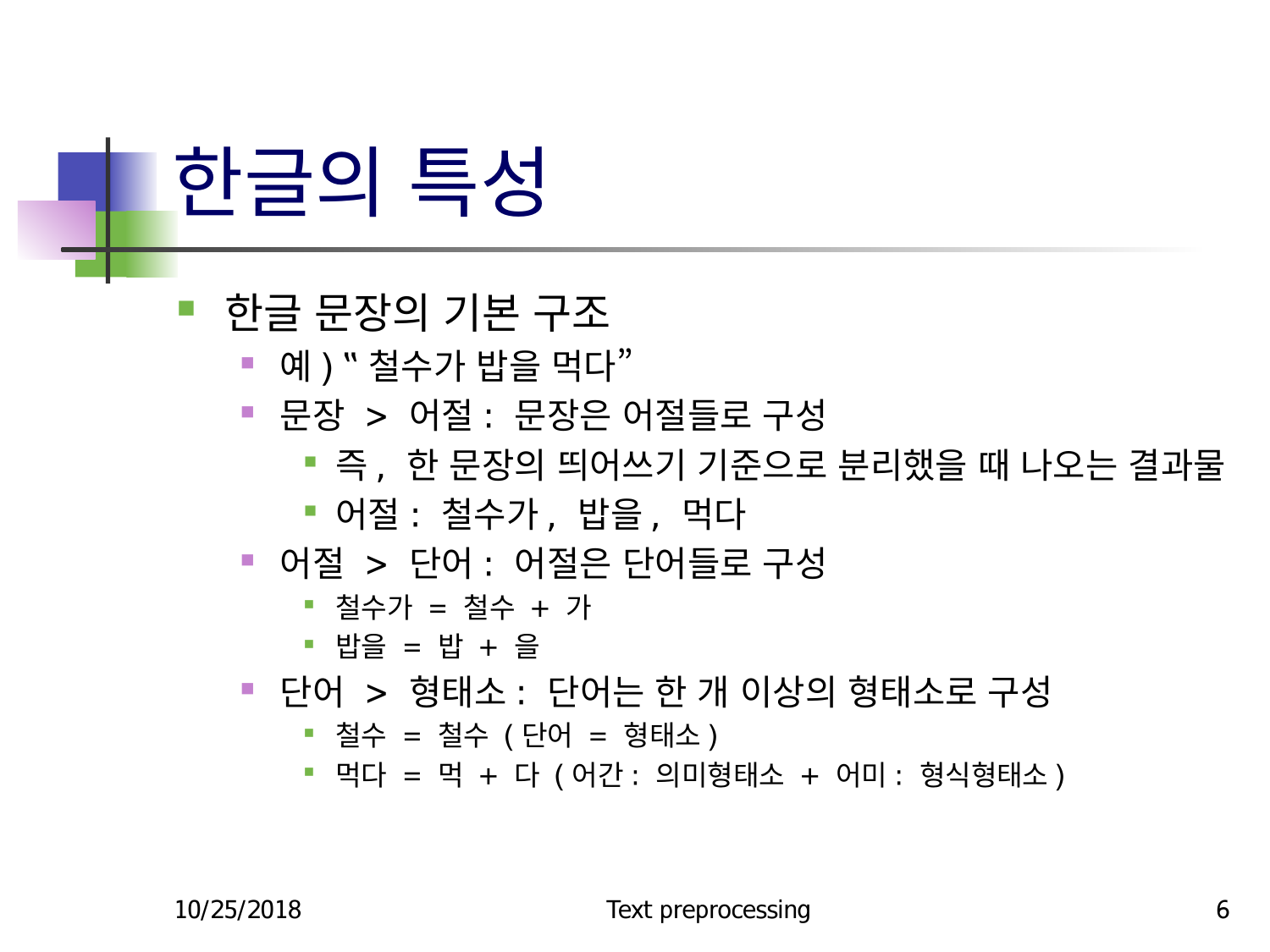

# 한글의 특성
한글 문장의 기본 구조
예) “철수가 밥을 먹다”
문장 > 어절: 문장은 어절들로 구성
즉, 한 문장의 띄어쓰기 기준으로 분리했을 때 나오는 결과물
어절: 철수가, 밥을, 먹다
어절 > 단어: 어절은 단어들로 구성
철수가 = 철수 + 가
밥을 = 밥 + 을
단어 > 형태소: 단어는 한 개 이상의 형태소로 구성
철수 = 철수 (단어 = 형태소)
먹다 = 먹 + 다 (어간: 의미형태소 + 어미: 형식형태소)
10/25/2018
Text preprocessing
6